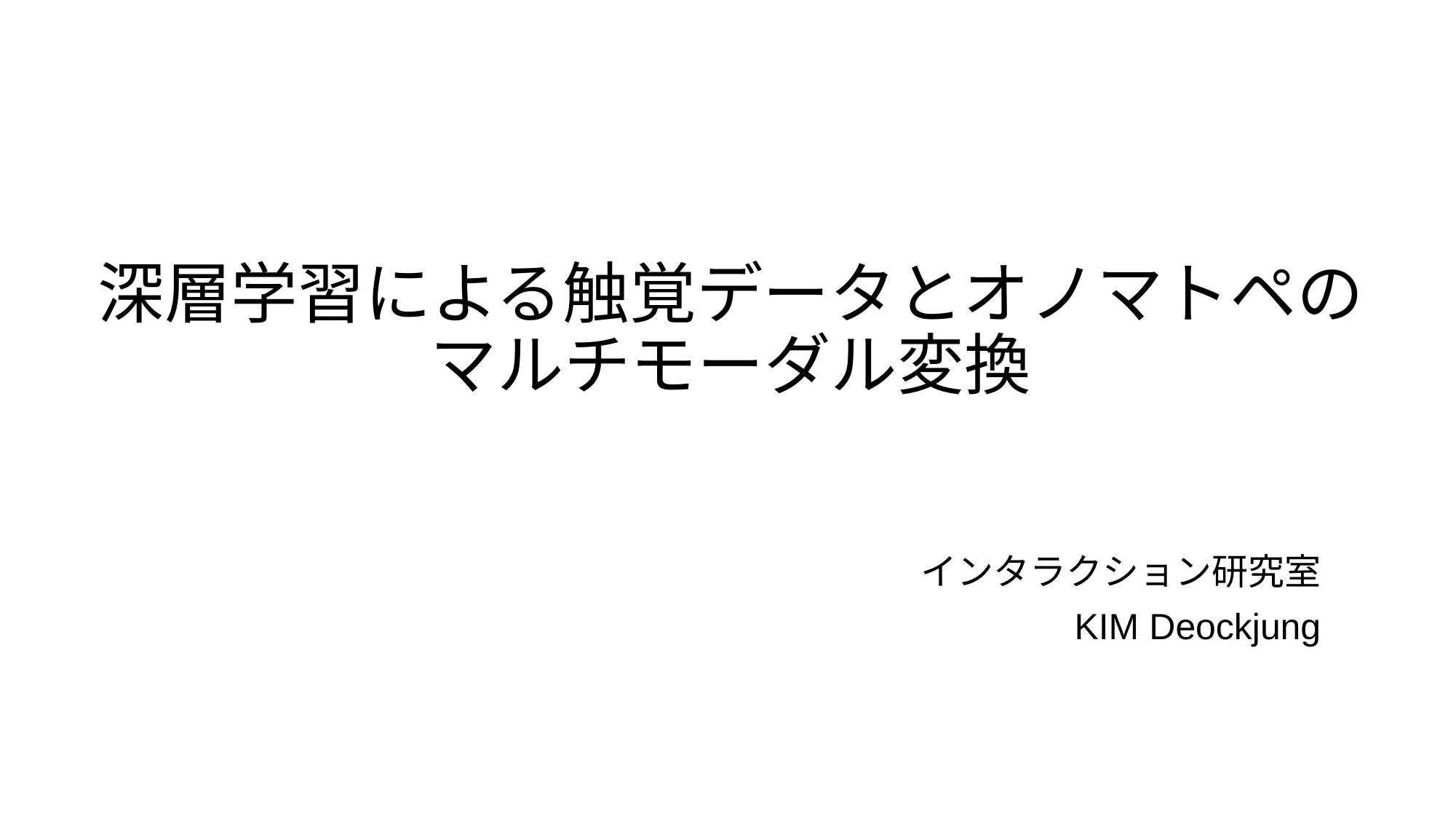

# 深層学習による触覚データとオノマトペの マルチモーダル変換
インタラクション研究室
KIM Deockjung